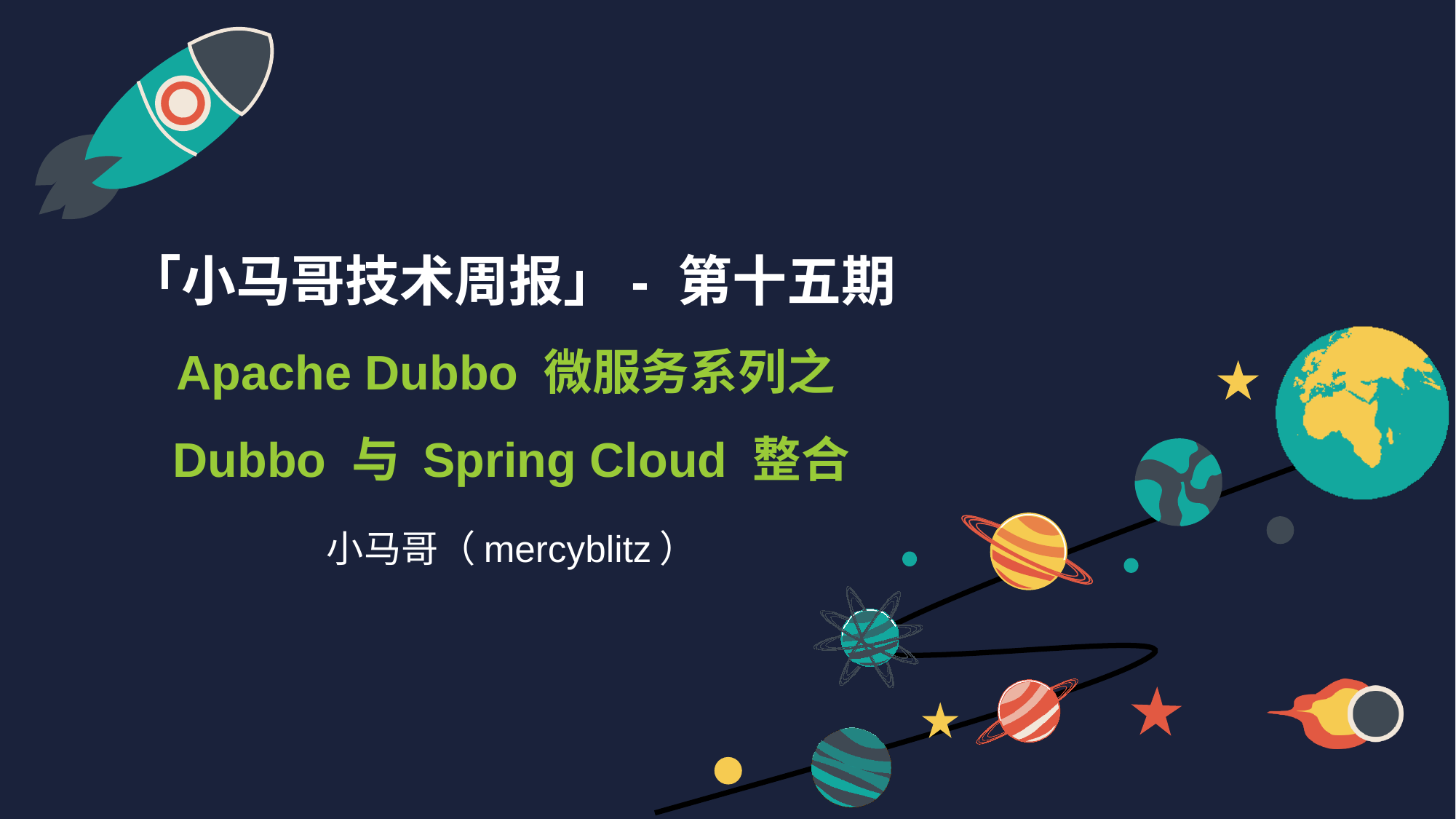

# 「小马哥技术周报」- 第十五期 Apache Dubbo 微服务系列之  Dubbo 与 Spring Cloud 整合
小马哥（mercyblitz）